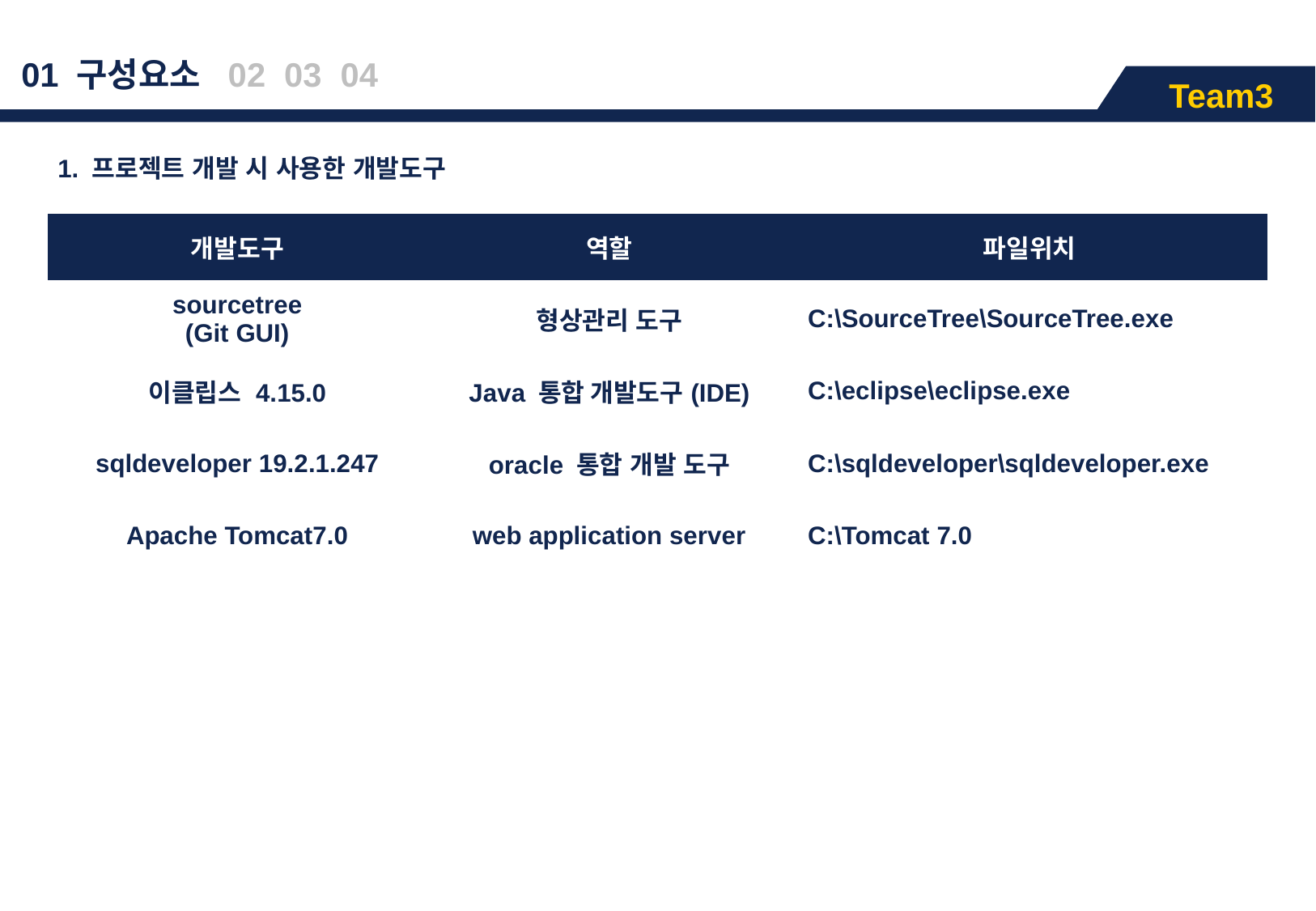

01 구성요소  02  03  04

Team3

1. 프로젝트 개발 시 사용한 개발도구
| 개발도구 | 역할 | 파일위치 |
| --- | --- | --- |
| sourcetree (Git GUI) | 형상관리 도구 | C:\SourceTree\SourceTree.exe |
| 이클립스 4.15.0 | Java 통합 개발도구(IDE) | C:\eclipse\eclipse.exe |
| sqldeveloper 19.2.1.247 | oracle 통합 개발 도구 | C:\sqldeveloper\sqldeveloper.exe |
| Apache Tomcat7.0 | web application server | C:\Tomcat 7.0 |